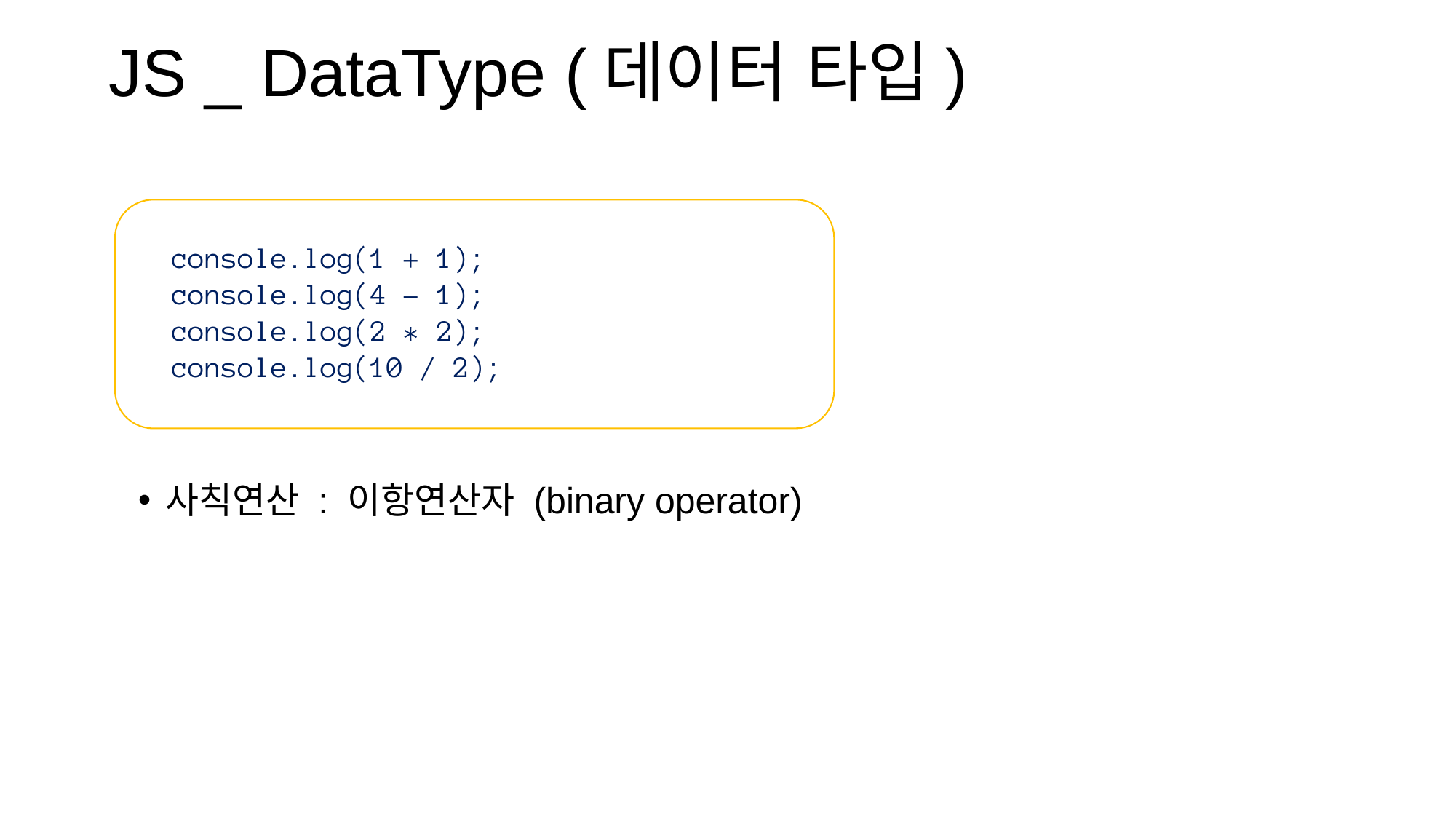

JS _ DataType (데이터 타입)

사칙연산 : 이항연산자 (binary operator)

console.log(1 + 1);
console.log(4 - 1);
console.log(2 * 2);
console.log(10 / 2);